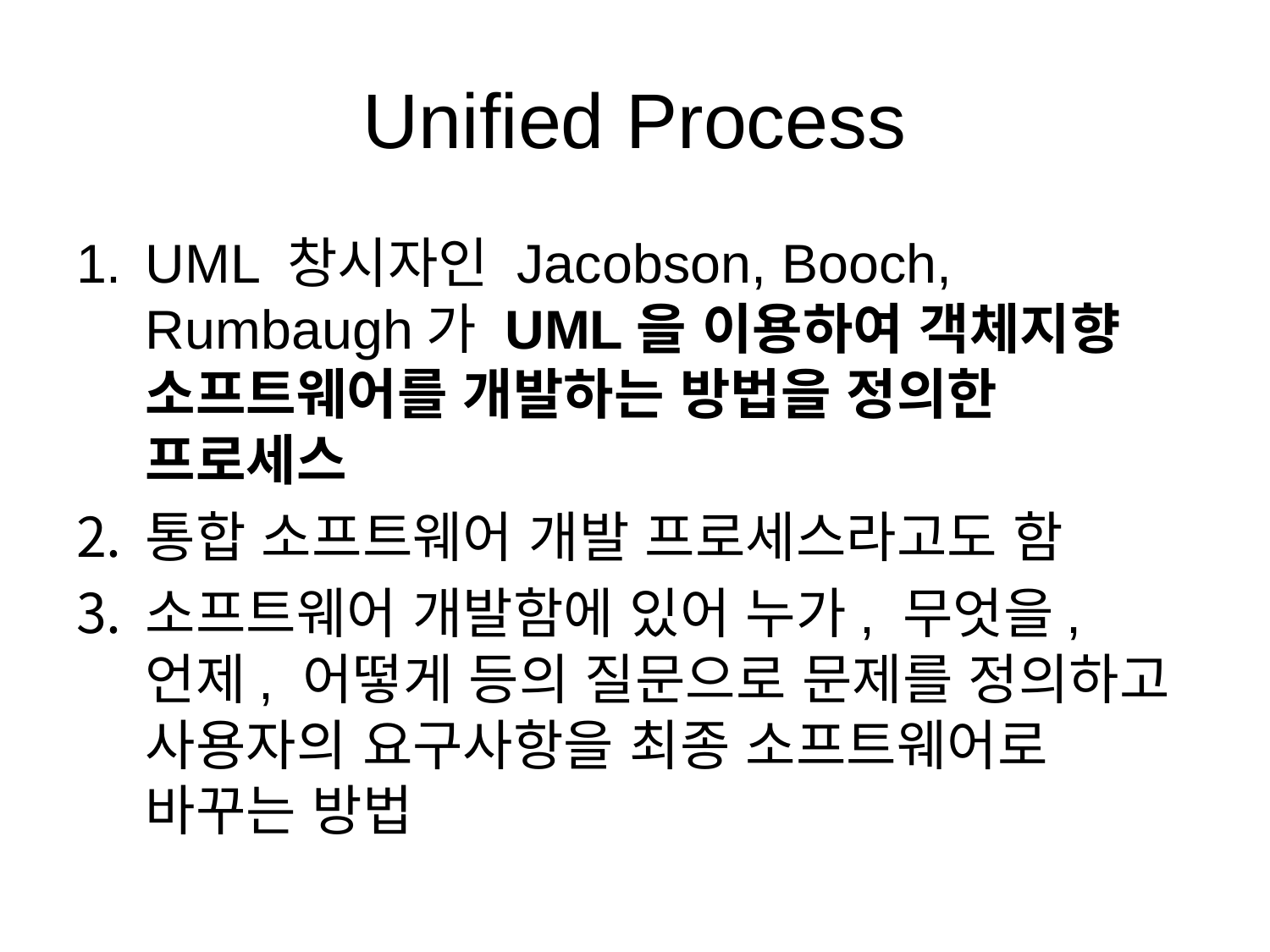

# Unified Process
UML 창시자인 Jacobson, Booch, Rumbaugh가 UML을 이용하여 객체지향 소프트웨어를 개발하는 방법을 정의한 프로세스
통합 소프트웨어 개발 프로세스라고도 함
소프트웨어 개발함에 있어 누가, 무엇을, 언제, 어떻게 등의 질문으로 문제를 정의하고 사용자의 요구사항을 최종 소프트웨어로 바꾸는 방법